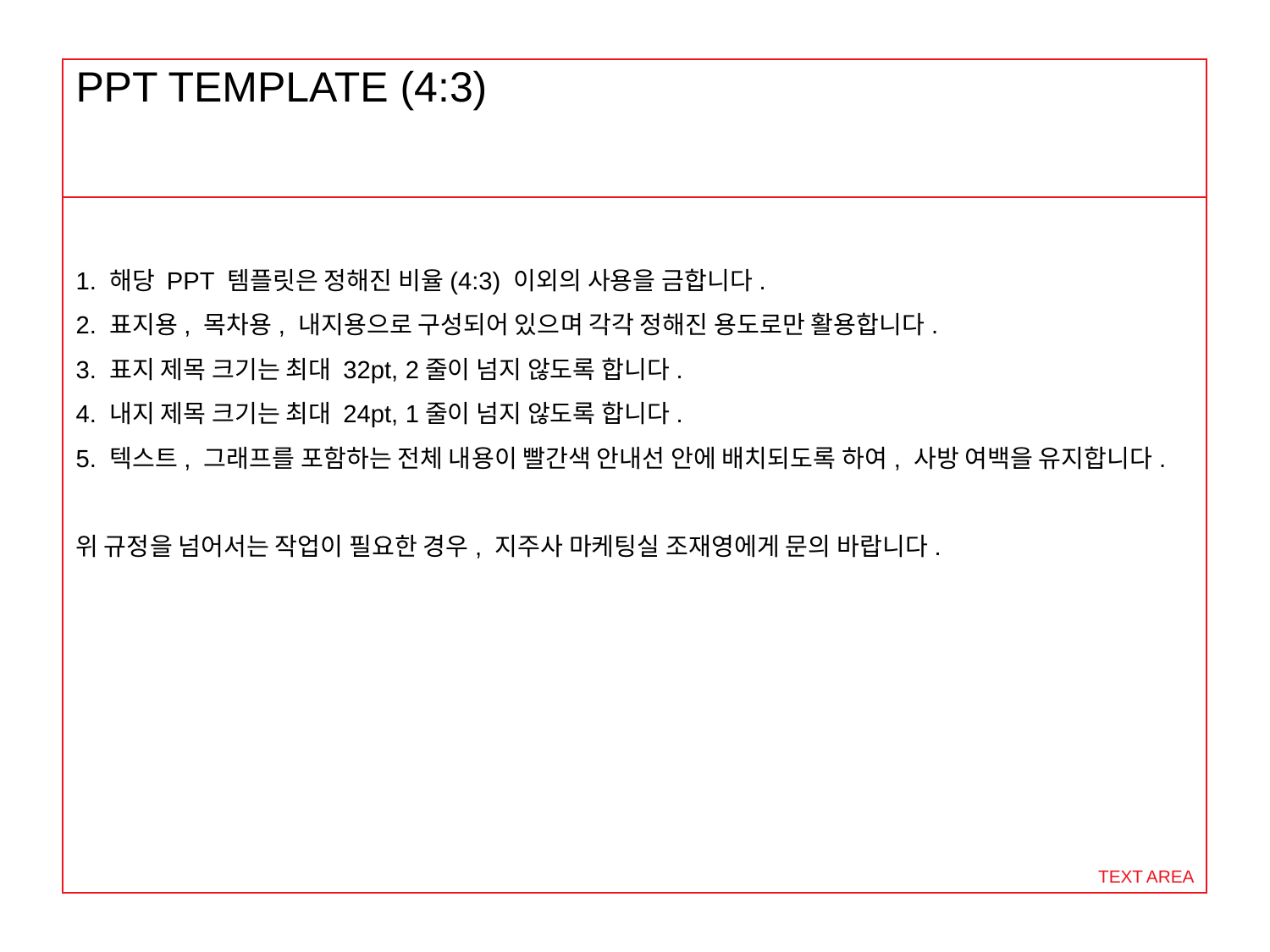

PPT TEMPLATE (4:3)
1. 해당 PPT 템플릿은 정해진 비율(4:3) 이외의 사용을 금합니다.
2. 표지용, 목차용, 내지용으로 구성되어 있으며 각각 정해진 용도로만 활용합니다.
3. 표지 제목 크기는 최대 32pt, 2줄이 넘지 않도록 합니다.
4. 내지 제목 크기는 최대 24pt, 1줄이 넘지 않도록 합니다.
5. 텍스트, 그래프를 포함하는 전체 내용이 빨간색 안내선 안에 배치되도록 하여, 사방 여백을 유지합니다.

위 규정을 넘어서는 작업이 필요한 경우, 지주사 마케팅실 조재영에게 문의 바랍니다.
TEXT AREA